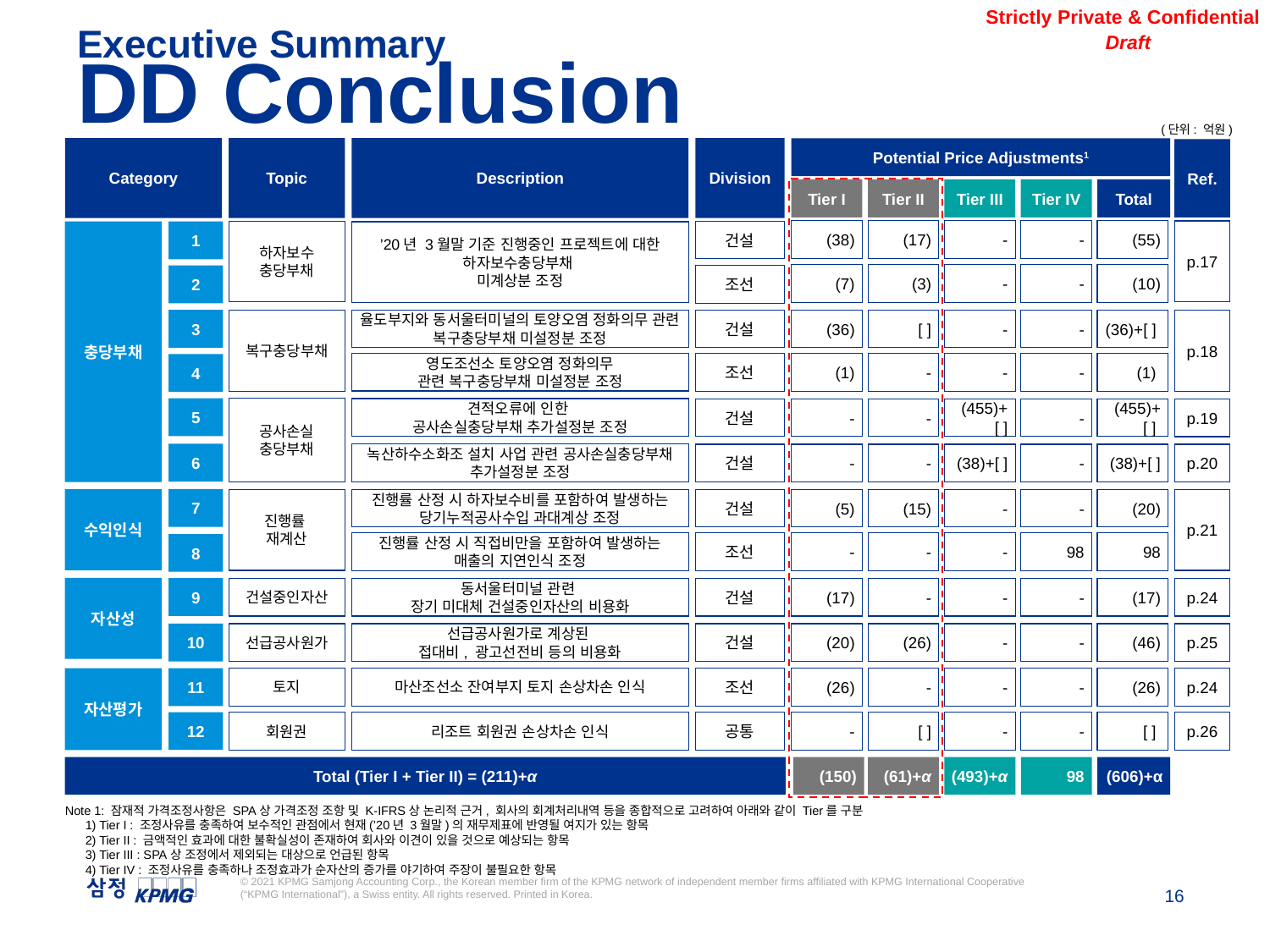

Executive Summary
DD Conclusion
(단위: 억원)
Category
Topic
Description
Division
Potential Price Adjustments1
Ref.

Tier I
Tier II
Tier III
Tier IV
Total
(38)
(17)
-
-
(55)
p.17
건설
1
충당부채
하자보수
충당부채
’20년 3월말 기준 진행중인 프로젝트에 대한 하자보수충당부채
미계상분 조정
(7)
(3)
-
-
(10)
조선
2
율도부지와 동서울터미널의 토양오염 정화의무 관련 복구충당부채 미설정분 조정
건설
(36)
[ ]
-
-
(36)+[ ]
p.18
3
복구충당부채
영도조선소 토양오염 정화의무
관련 복구충당부채 미설정분 조정
조선
(1)
-
-
-
(1)
4
공사손실
충당부채
5
견적오류에 인한
공사손실충당부채 추가설정분 조정
p.19
건설
-
-
(455)+[ ]
-
(455)+[ ]
6
녹산하수소화조 설치 사업 관련 공사손실충당부채 추가설정분 조정
p.20
건설
-
-
(38)+[ ]
-
(38)+[ ]
7
수익인식
진행률
재계산
진행률 산정 시 하자보수비를 포함하여 발생하는 당기누적공사수입 과대계상 조정
건설
(5)
(15)
-
-
(20)
p.21
조선
-
-
-
98
98
진행률 산정 시 직접비만을 포함하여 발생하는 매출의 지연인식 조정
8
자산성
9
건설중인자산
동서울터미널 관련
장기 미대체 건설중인자산의 비용화
건설
(17)
-
-
-
(17)
p.24
10
선급공사원가
선급공사원가로 계상된
접대비, 광고선전비 등의 비용화
건설
(20)
(26)
-
-
(46)
p.25
자산평가
토지
마산조선소 잔여부지 토지 손상차손 인식
조선
(26)
-
-
-
(26)
p.24
11
회원권
리조트 회원권 손상차손 인식
공통
-
[ ]
-
-
[ ]
p.26
12
(150)
(61)+α
(493)+α
98
(606)+α
Total (Tier I + Tier II) = (211)+α
Note 1: 잠재적 가격조정사항은 SPA상 가격조정 조항 및 K-IFRS상 논리적 근거, 회사의 회계처리내역 등을 종합적으로 고려하여 아래와 같이 Tier를 구분
      1) Tier I : 조정사유를 충족하여 보수적인 관점에서 현재(’20년 3월말)의 재무제표에 반영될 여지가 있는 항목
      2) Tier II : 금액적인 효과에 대한 불확실성이 존재하여 회사와 이견이 있을 것으로 예상되는 항목
      3) Tier III : SPA상 조정에서 제외되는 대상으로 언급된 항목
      4) Tier IV : 조정사유를 충족하나 조정효과가 순자산의 증가를 야기하여 주장이 불필요한 항목